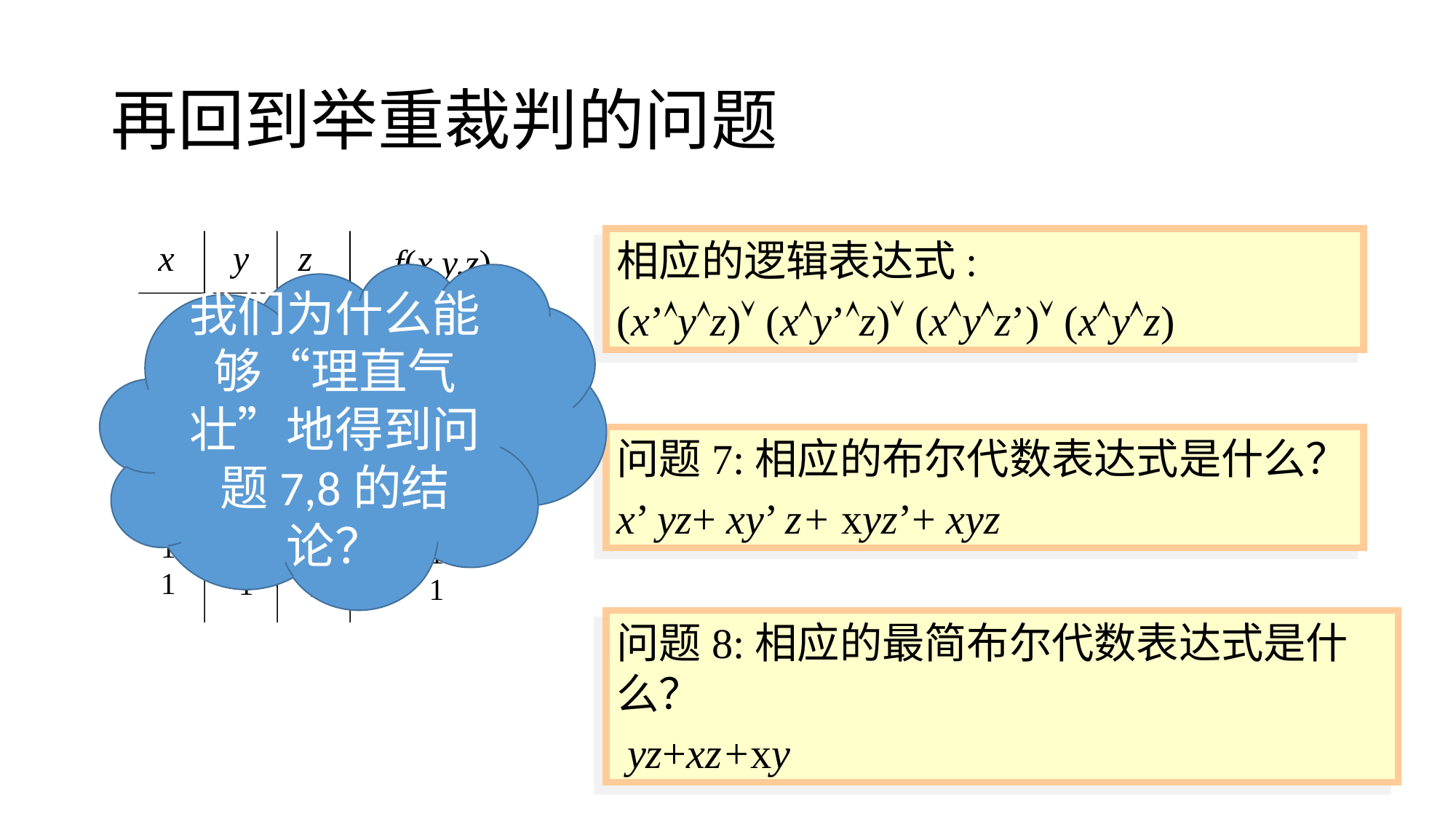

# 再回到举重裁判的问题
相应的逻辑表达式:
(x’∧y∧z)∨ (x∧y’∧z)∨ (x∧y∧z’)∨ (x∧y∧z)
x
y
z

f(x,y,z)
我们为什么能够“理直气壮”地得到问题7,8的结论？

00001111
00110011
01010101
00010111
问题7:相应的布尔代数表达式是什么？
x’ yz+ xy’ z+ xyz’+ xyz
问题8:相应的最简布尔代数表达式是什么？
 yz+xz+xy